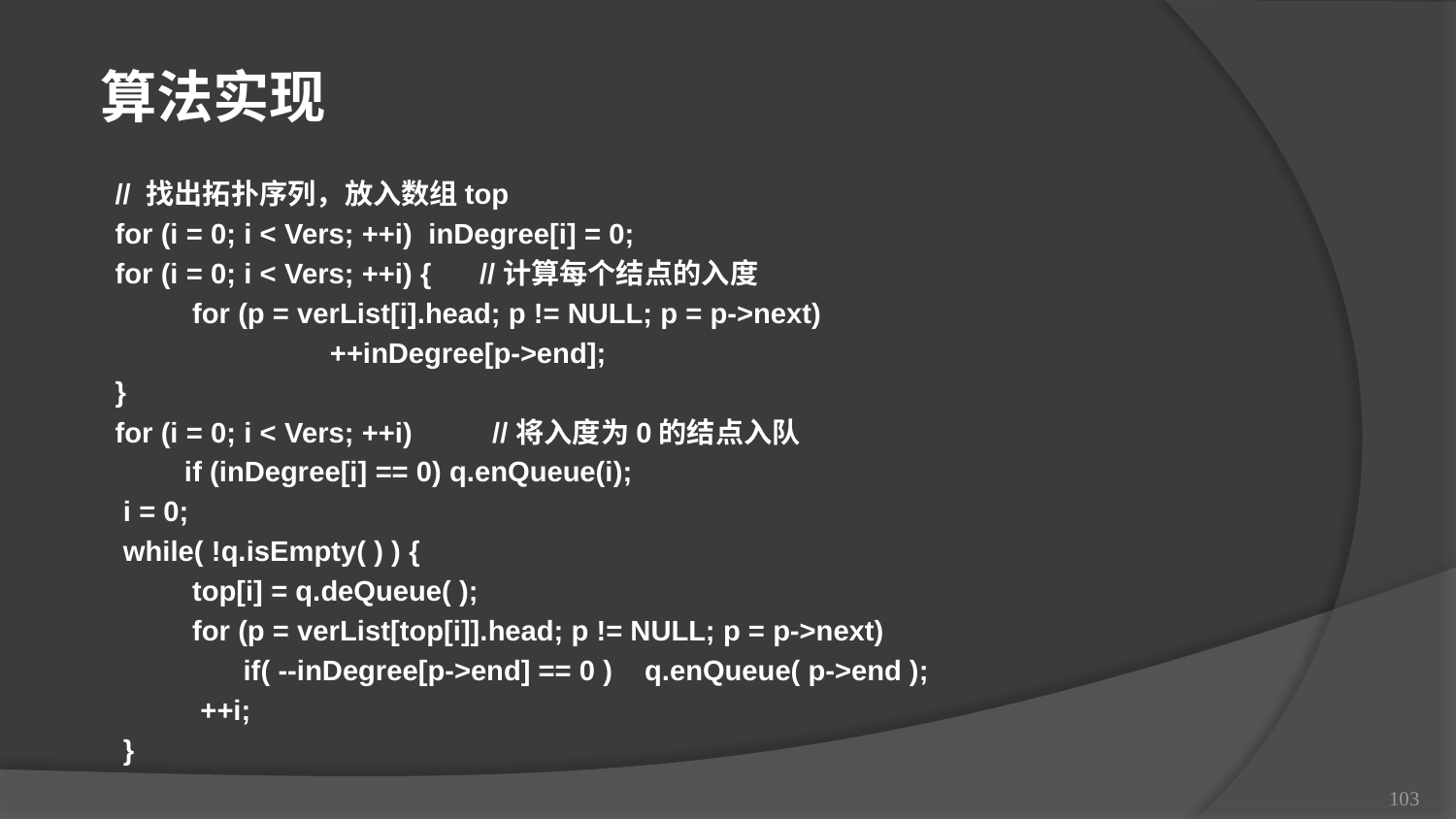

算法实现
    // 找出拓扑序列，放入数组top
    for (i = 0; i < Vers; ++i)  inDegree[i] = 0;
    for (i = 0; i < Vers; ++i) {      //计算每个结点的入度
	      for (p = verList[i].head; p != NULL; p = p->next)
		     ++inDegree[p->end];
    }
    for (i = 0; i < Vers; ++i)          //将入度为0的结点入队
	     if (inDegree[i] == 0) q.enQueue(i);
     i = 0;
     while( !q.isEmpty( ) ) {
	      top[i] = q.deQueue( );
	      for (p = verList[top[i]].head; p != NULL; p = p->next)
                    if( --inDegree[p->end] == 0 )    q.enQueue( p->end );
	       ++i;
     }

103